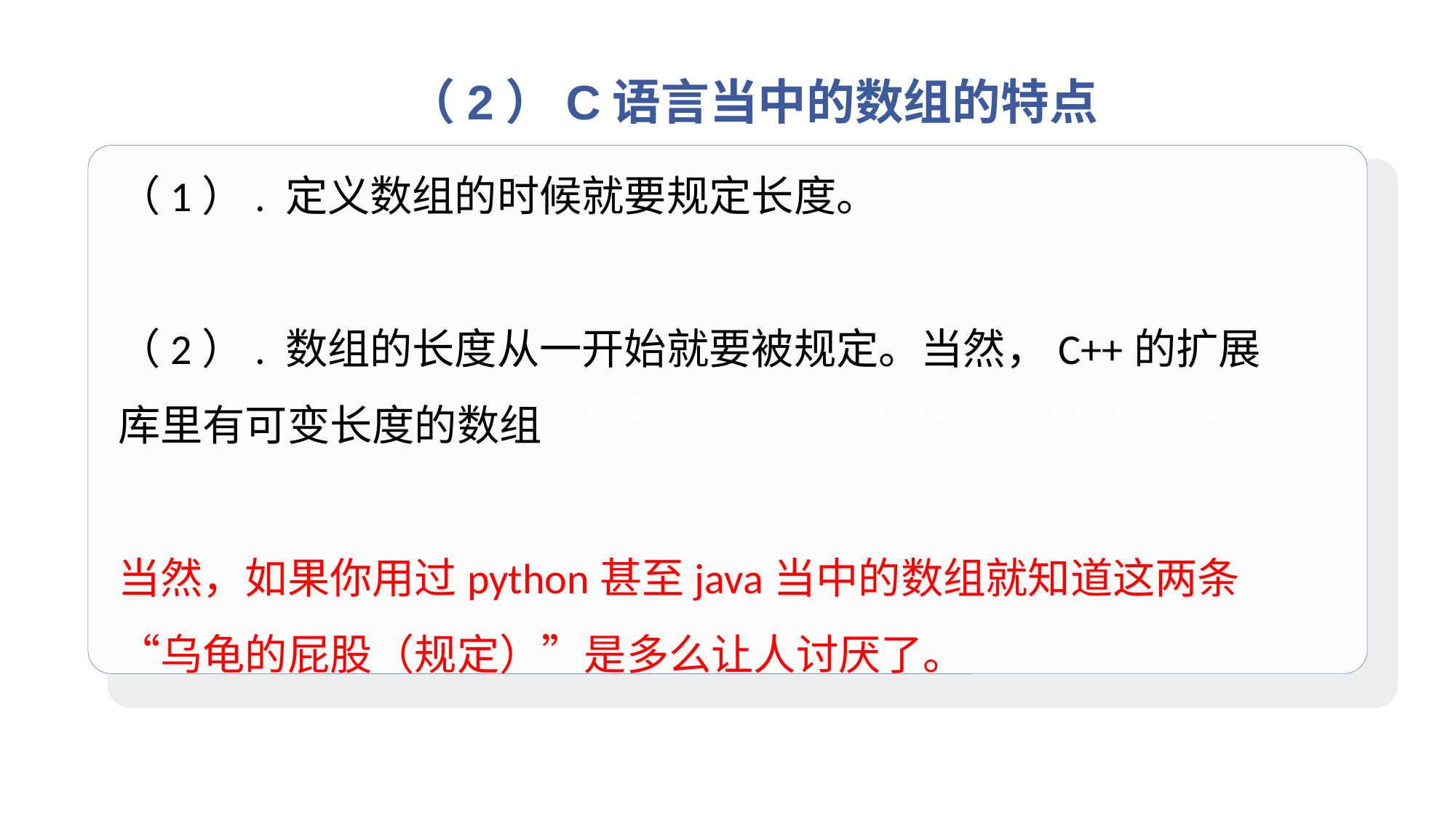

（2）C语言当中的数组的特点
（1）. 定义数组的时候就要规定长度。

（2）. 数组的长度从一开始就要被规定。当然，C++的扩展库里有可变长度的数组

当然，如果你用过python甚至java当中的数组就知道这两条“乌龟的屁股（规定）”是多么让人讨厌了。
本科期间在核心期刊及以上学术刊物发表论文、授权国家发明专利、获科研成果奖、在国内外高水平科技竞赛中获奖者优先考虑